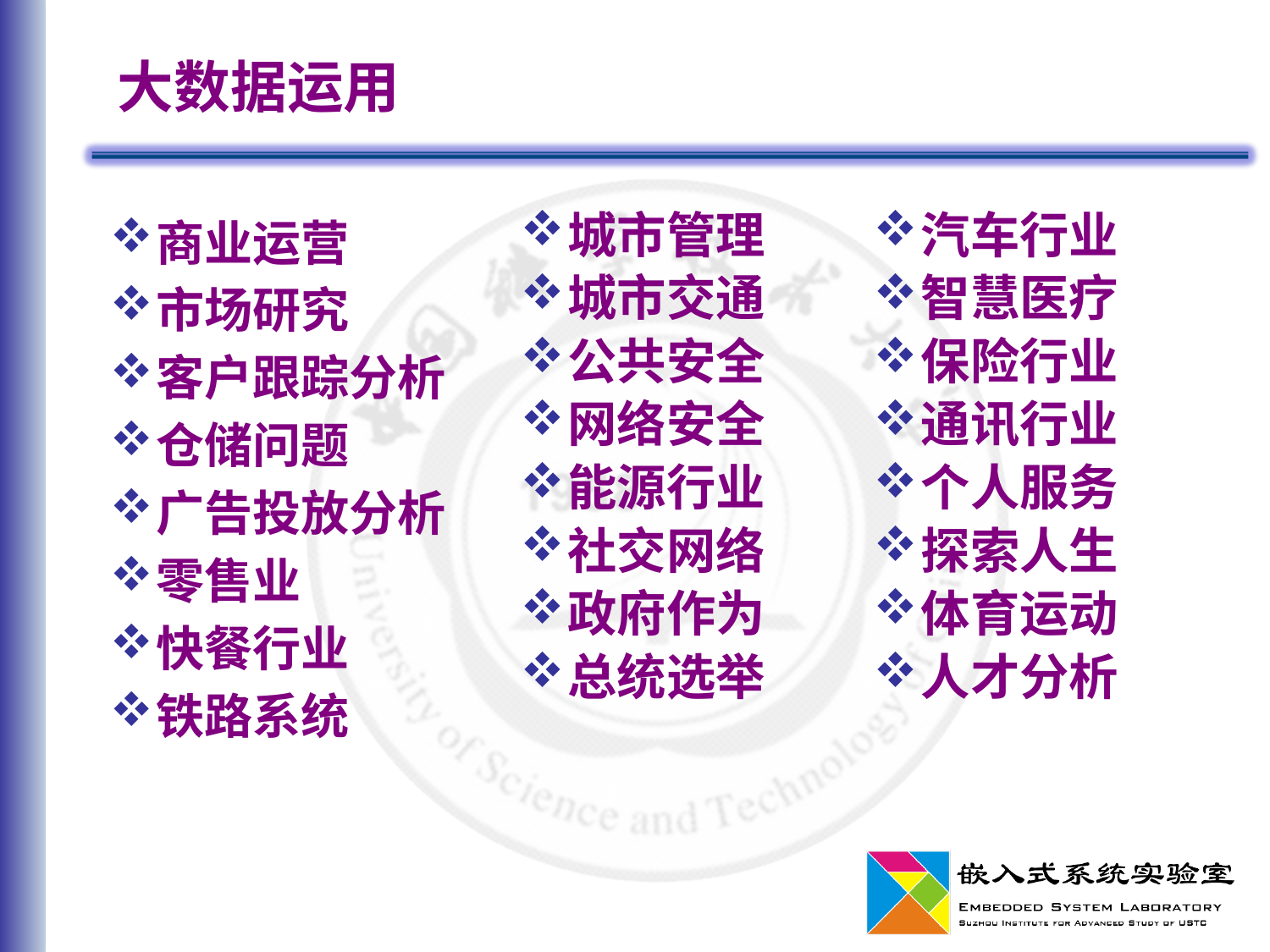

# 大数据运用
商业运营
市场研究
客户跟踪分析
仓储问题
广告投放分析
零售业
快餐行业
铁路系统

城市管理
城市交通
公共安全
网络安全
能源行业
社交网络
政府作为
总统选举
汽车行业
智慧医疗
保险行业
通讯行业
个人服务
探索人生
体育运动
人才分析